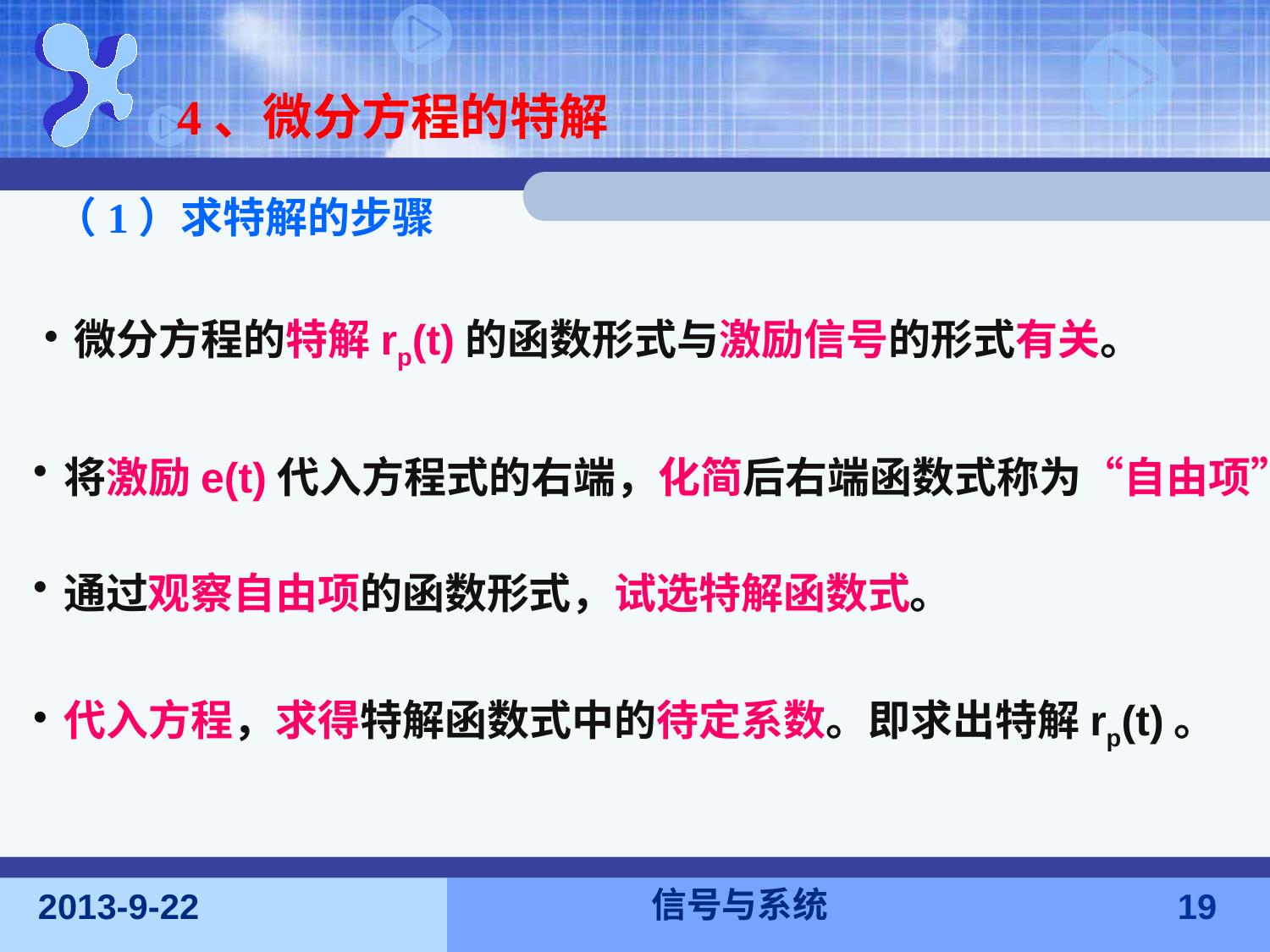

4、微分方程的特解
（1）求特解的步骤
微分方程的特解rp(t)的函数形式与激励信号的形式有关。
将激励e(t)代入方程式的右端，化简后右端函数式称为“自由项”。
通过观察自由项的函数形式，试选特解函数式。
代入方程，求得特解函数式中的待定系数。即求出特解rp(t)。

信号与系统
2013-9-22
19